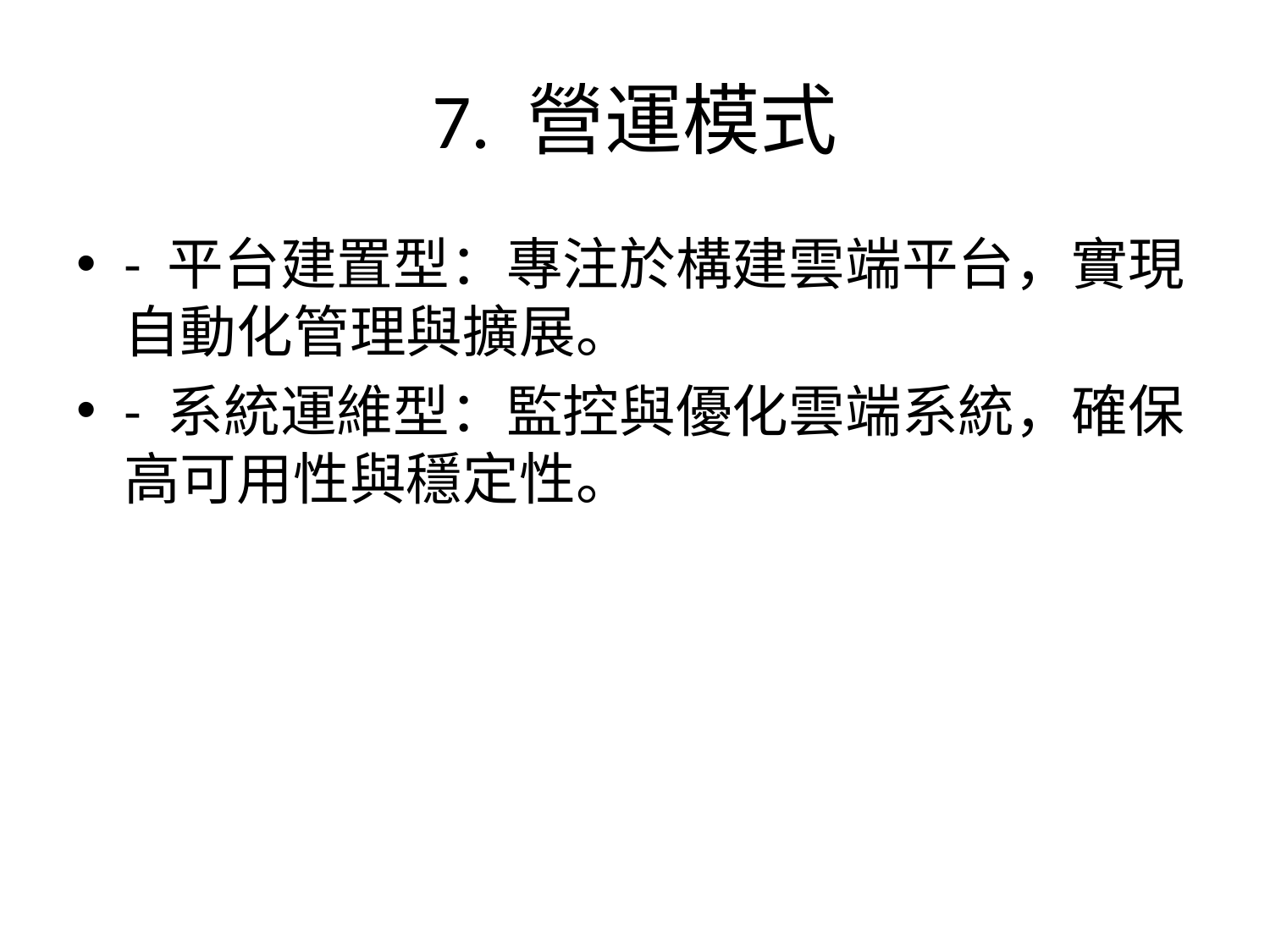

# 7. 營運模式
- 平台建置型：專注於構建雲端平台，實現自動化管理與擴展。
- 系統運維型：監控與優化雲端系統，確保高可用性與穩定性。